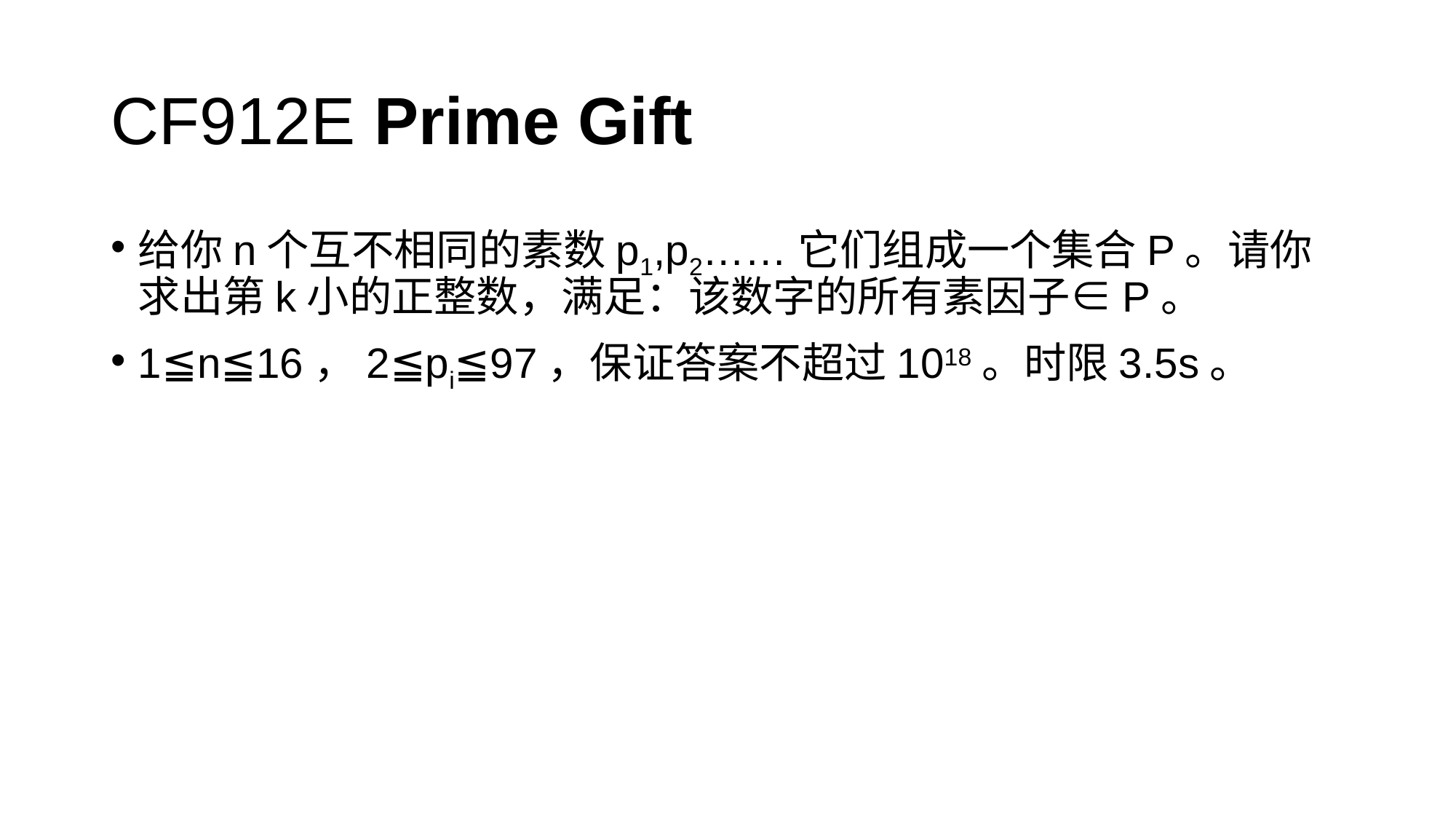

# CF912E Prime Gift
给你n个互不相同的素数p1,p2……它们组成一个集合P。请你求出第k小的正整数，满足：该数字的所有素因子∈P。
1≦n≦16，2≦pi≦97，保证答案不超过1018。时限3.5s。